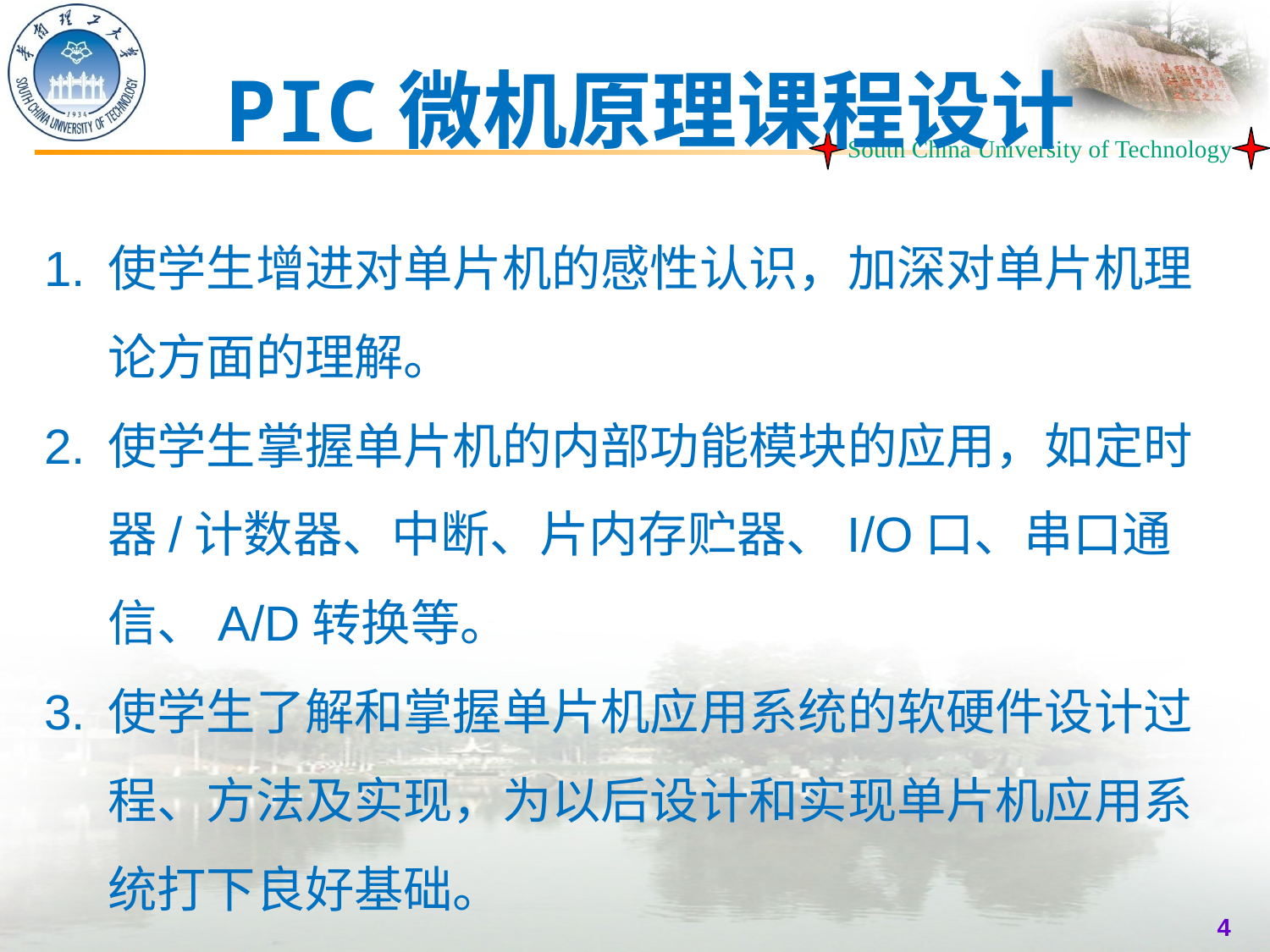

PIC微机原理课程设计
使学生增进对单片机的感性认识，加深对单片机理论方面的理解。
使学生掌握单片机的内部功能模块的应用，如定时器/计数器、中断、片内存贮器、I/O口、串口通信、A/D转换等。
使学生了解和掌握单片机应用系统的软硬件设计过程、方法及实现，为以后设计和实现单片机应用系统打下良好基础。